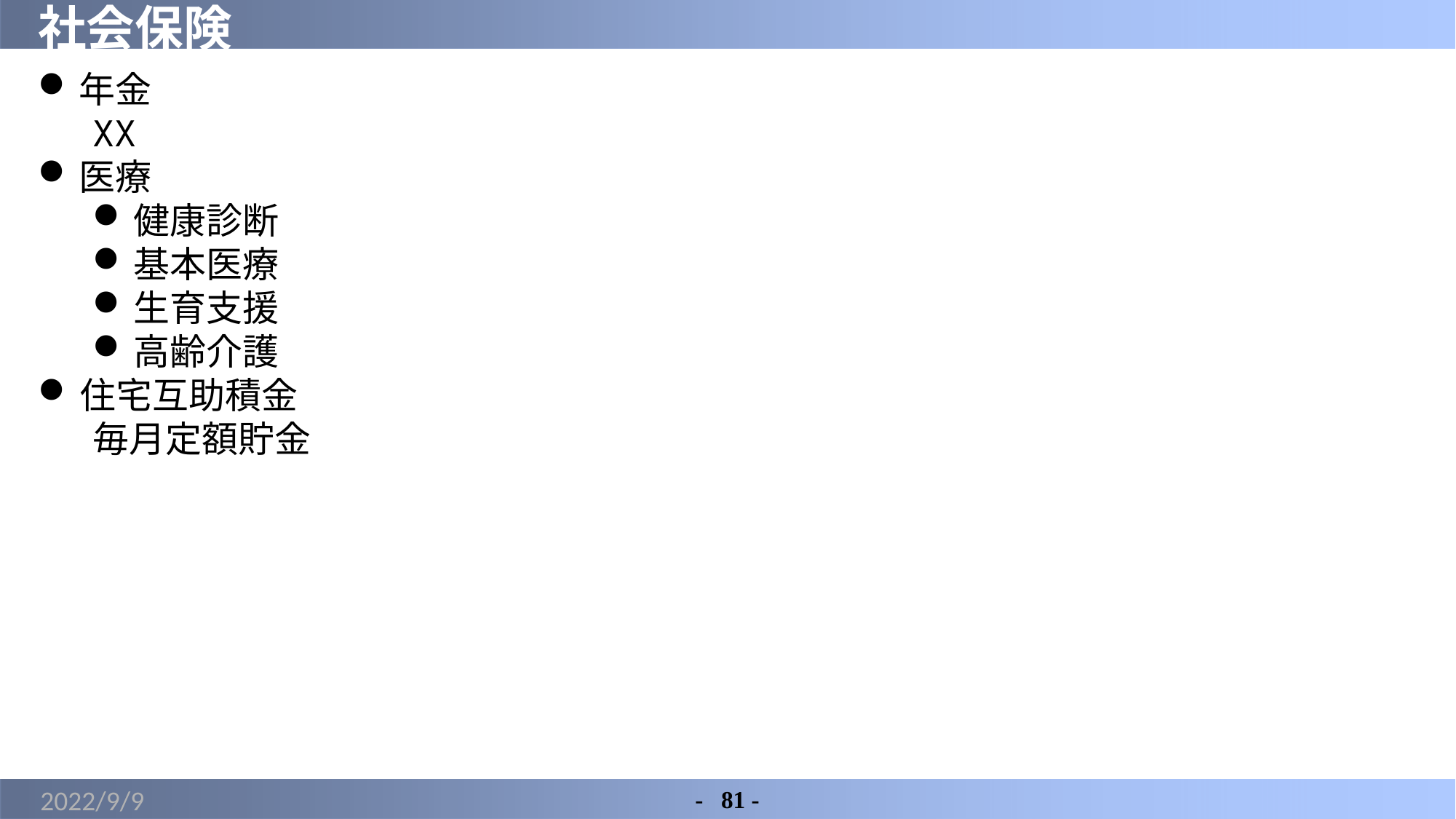

# 社会保険
年金
XX
医療
健康診断
基本医療
生育支援
高齢介護
住宅互助積金
毎月定額貯金
2022/9/9
-	81 -